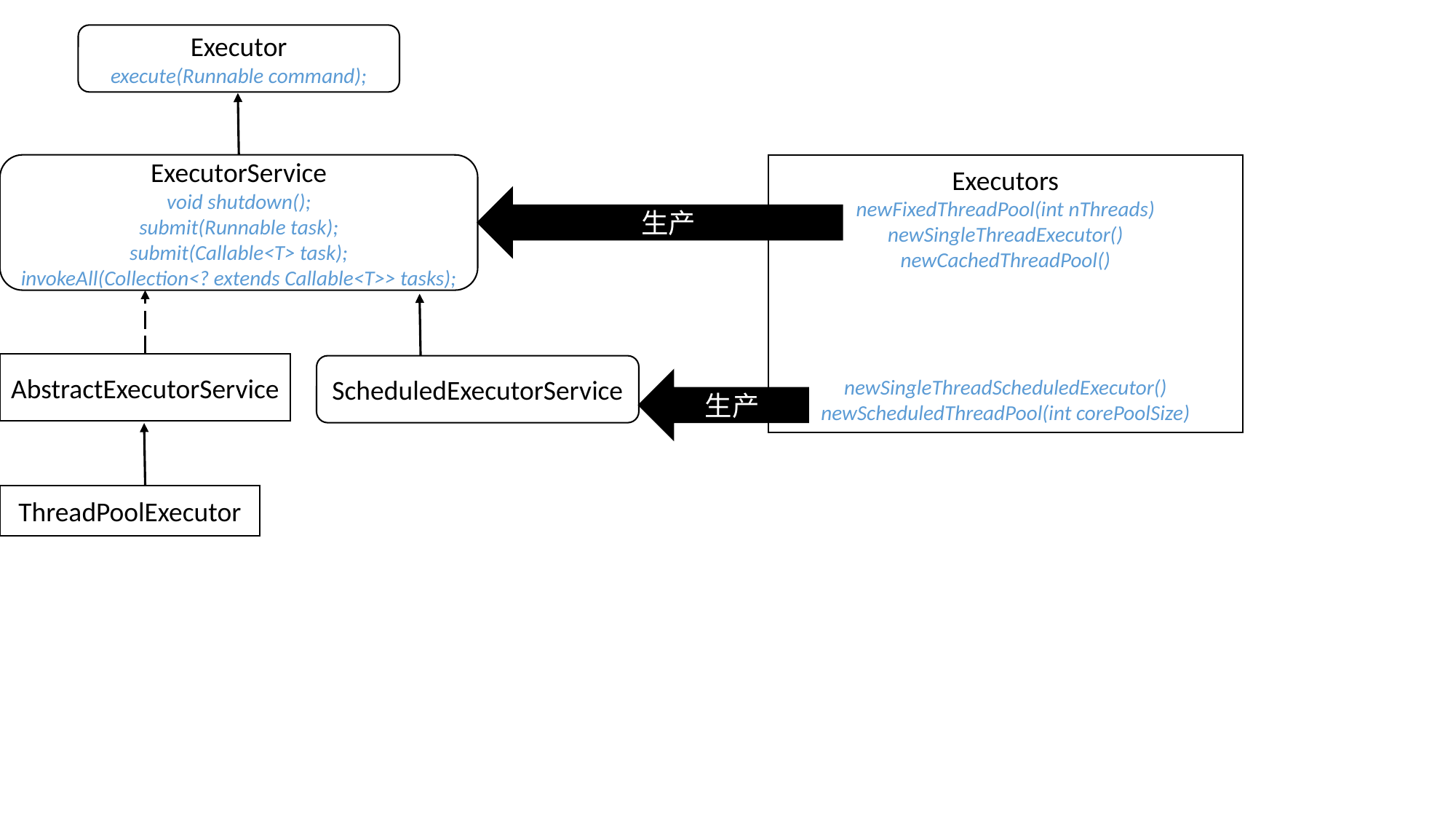

Executor
execute(Runnable command);
ExecutorService
void shutdown();
submit(Runnable task);
submit(Callable<T> task);
invokeAll(Collection<? extends Callable<T>> tasks);
Executors
newFixedThreadPool(int nThreads)
newSingleThreadExecutor()
newCachedThreadPool()

newSingleThreadScheduledExecutor()
newScheduledThreadPool(int corePoolSize)
生产
AbstractExecutorService
ScheduledExecutorService
生产
ThreadPoolExecutor